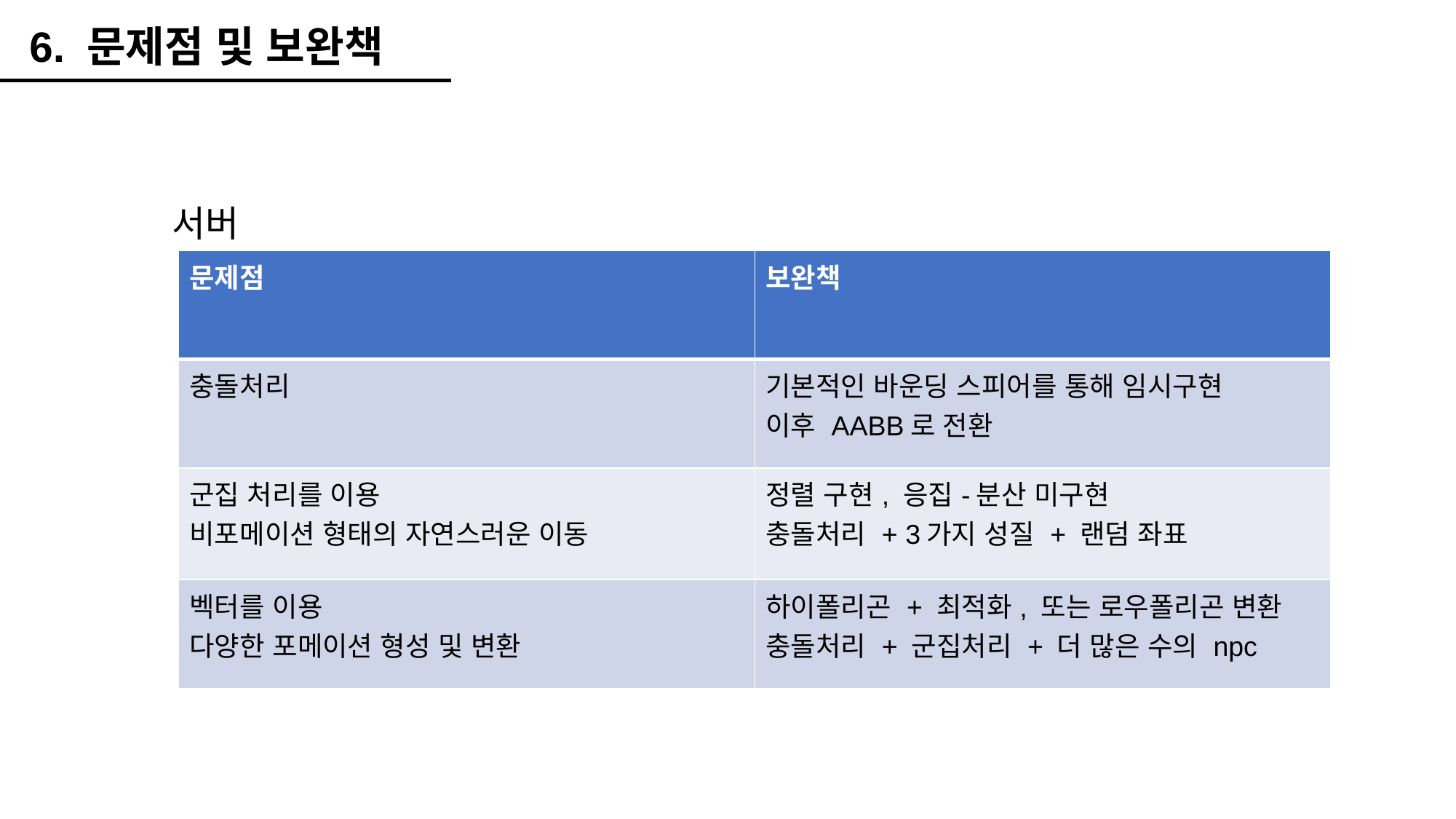

6. 문제점 및 보완책
서버
| 문제점 | 보완책 |
| --- | --- |
| 충돌처리 | 기본적인 바운딩 스피어를 통해 임시구현 이후 AABB로 전환 |
| 군집 처리를 이용 비포메이션 형태의 자연스러운 이동 | 정렬 구현, 응집-분산 미구현 충돌처리 + 3가지 성질 + 랜덤 좌표 |
| 벡터를 이용 다양한 포메이션 형성 및 변환 | 하이폴리곤 + 최적화, 또는 로우폴리곤 변환 충돌처리 + 군집처리 + 더 많은 수의 npc |